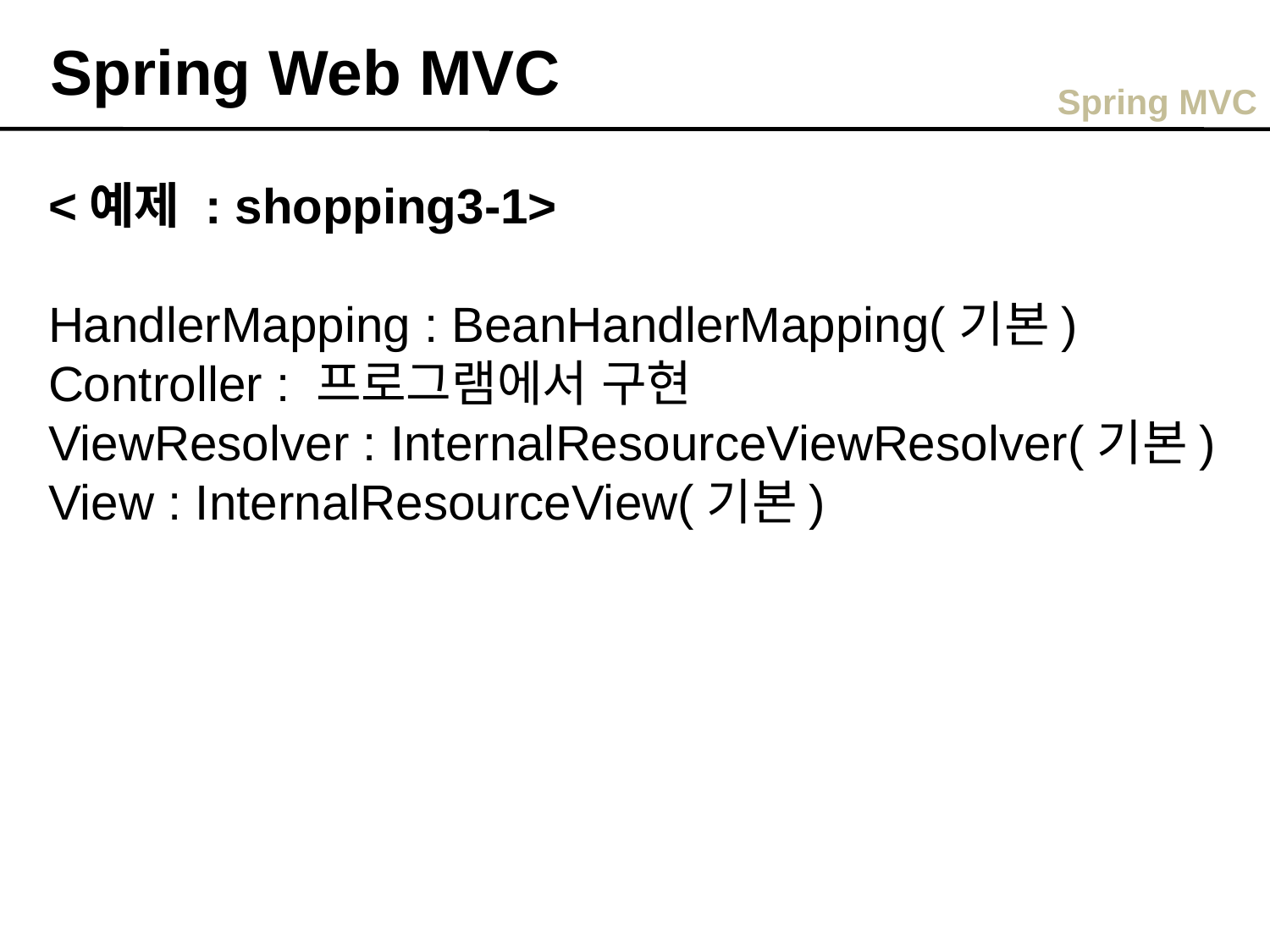

Spring Web MVC
Spring MVC
<예제 : shopping3-1>

HandlerMapping : BeanHandlerMapping(기본)
Controller : 프로그램에서 구현
ViewResolver : InternalResourceViewResolver(기본)
View : InternalResourceView(기본)